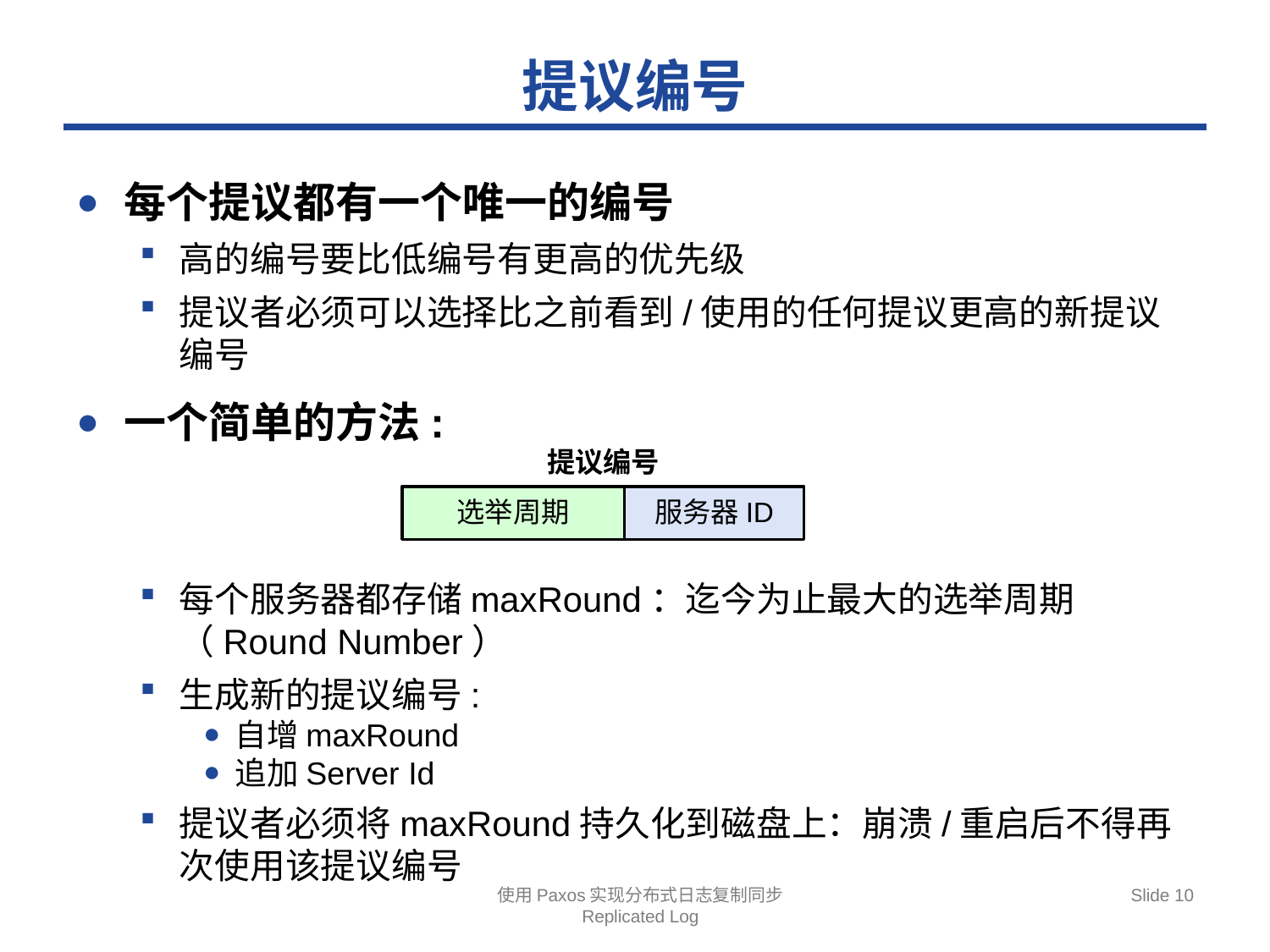

# 提议编号
每个提议都有一个唯一的编号
高的编号要比低编号有更高的优先级
提议者必须可以选择比之前看到/使用的任何提议更高的新提议编号
一个简单的方法:

每个服务器都存储maxRound：迄今为止最大的选举周期（Round Number）
生成新的提议编号:
自增maxRound
追加Server Id
提议者必须将maxRound持久化到磁盘上：崩溃/重启后不得再次使用该提议编号
提议编号
选举周期
服务器ID

使用Paxos实现分布式日志复制同步
Replicated Log
Slide 10